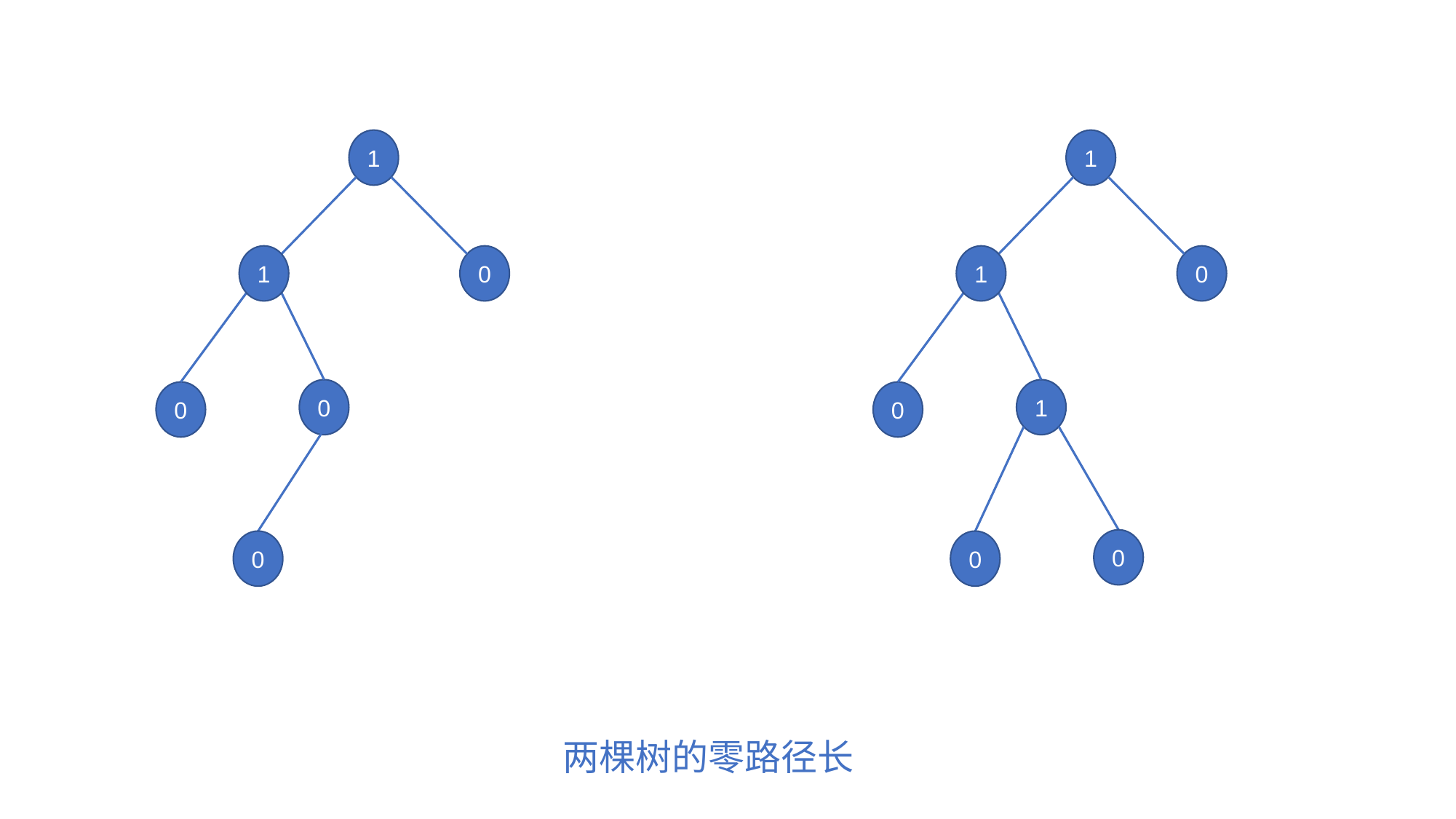

1
1
0
0
1
1
0
1
0
0
0
0
0
两棵树的零路径长